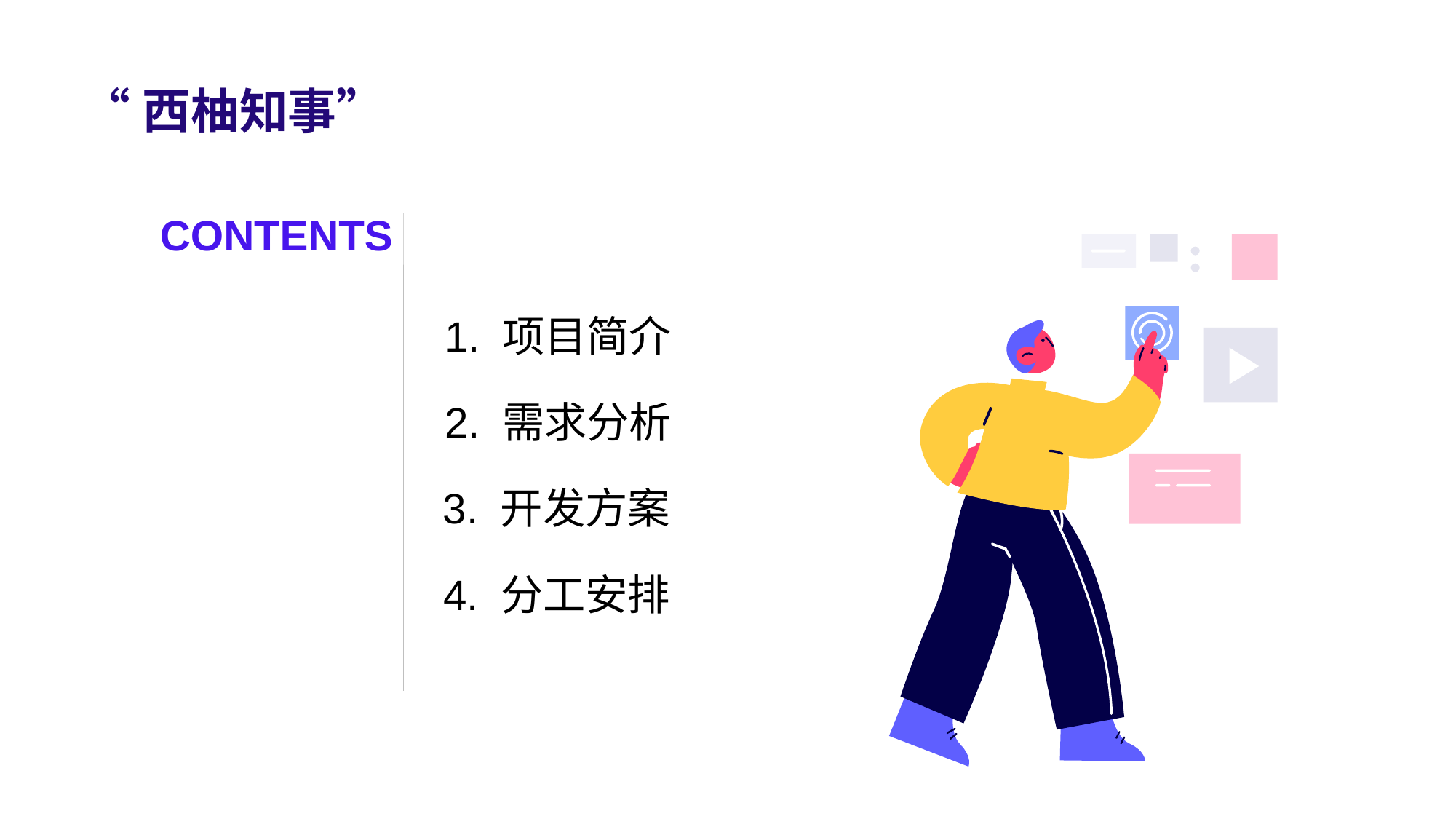

“西柚知事”
项目简介
/01
“西柚知事”
CONTENTS

1. 项目简介
2. 需求分析
3. 开发方案
4. 分工安排

研究内容
项目特色